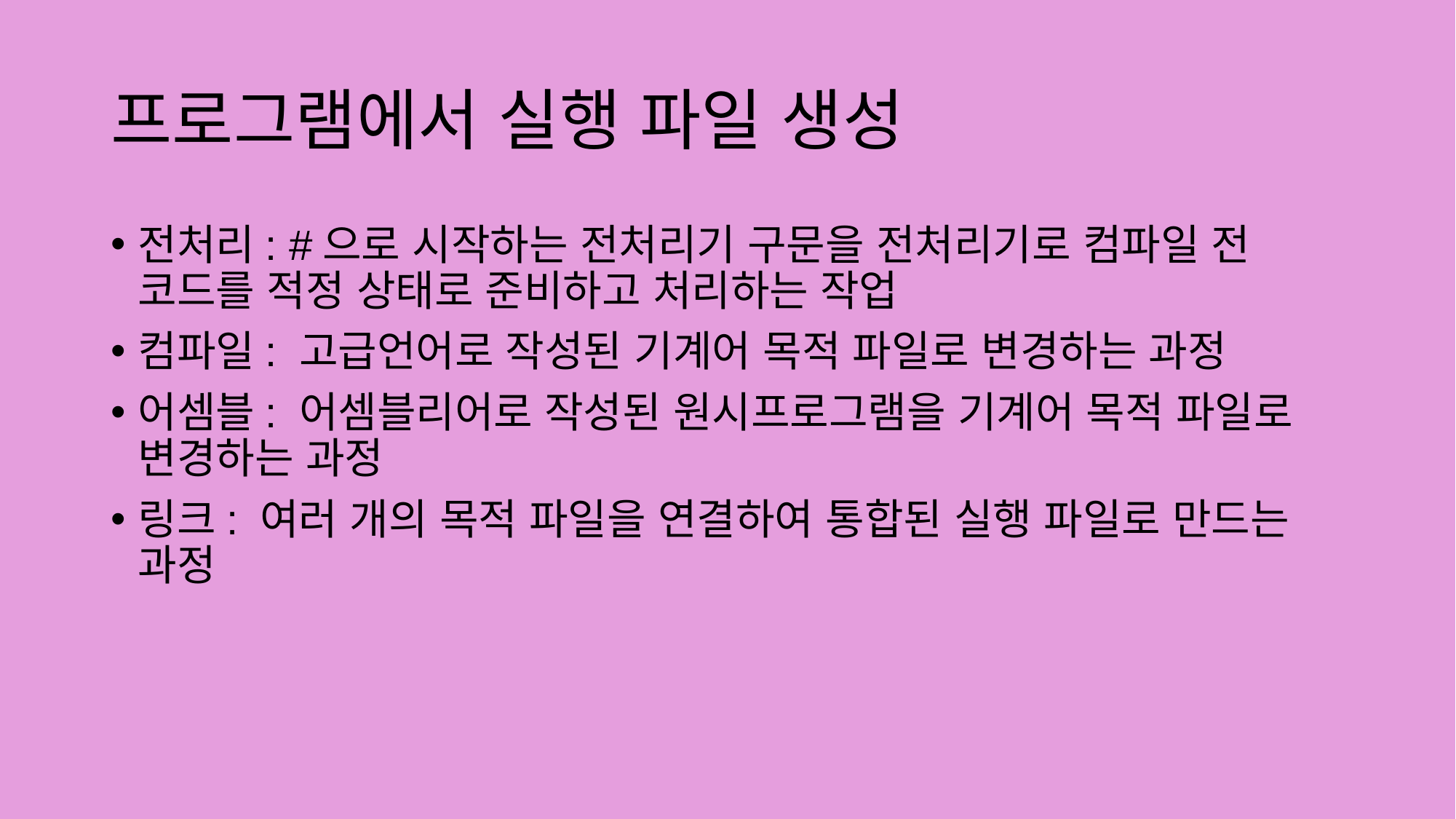

# 프로그램에서 실행 파일 생성
전처리: #으로 시작하는 전처리기 구문을 전처리기로 컴파일 전 코드를 적정 상태로 준비하고 처리하는 작업
컴파일: 고급언어로 작성된 기계어 목적 파일로 변경하는 과정
어셈블: 어셈블리어로 작성된 원시프로그램을 기계어 목적 파일로 변경하는 과정
링크: 여러 개의 목적 파일을 연결하여 통합된 실행 파일로 만드는 과정